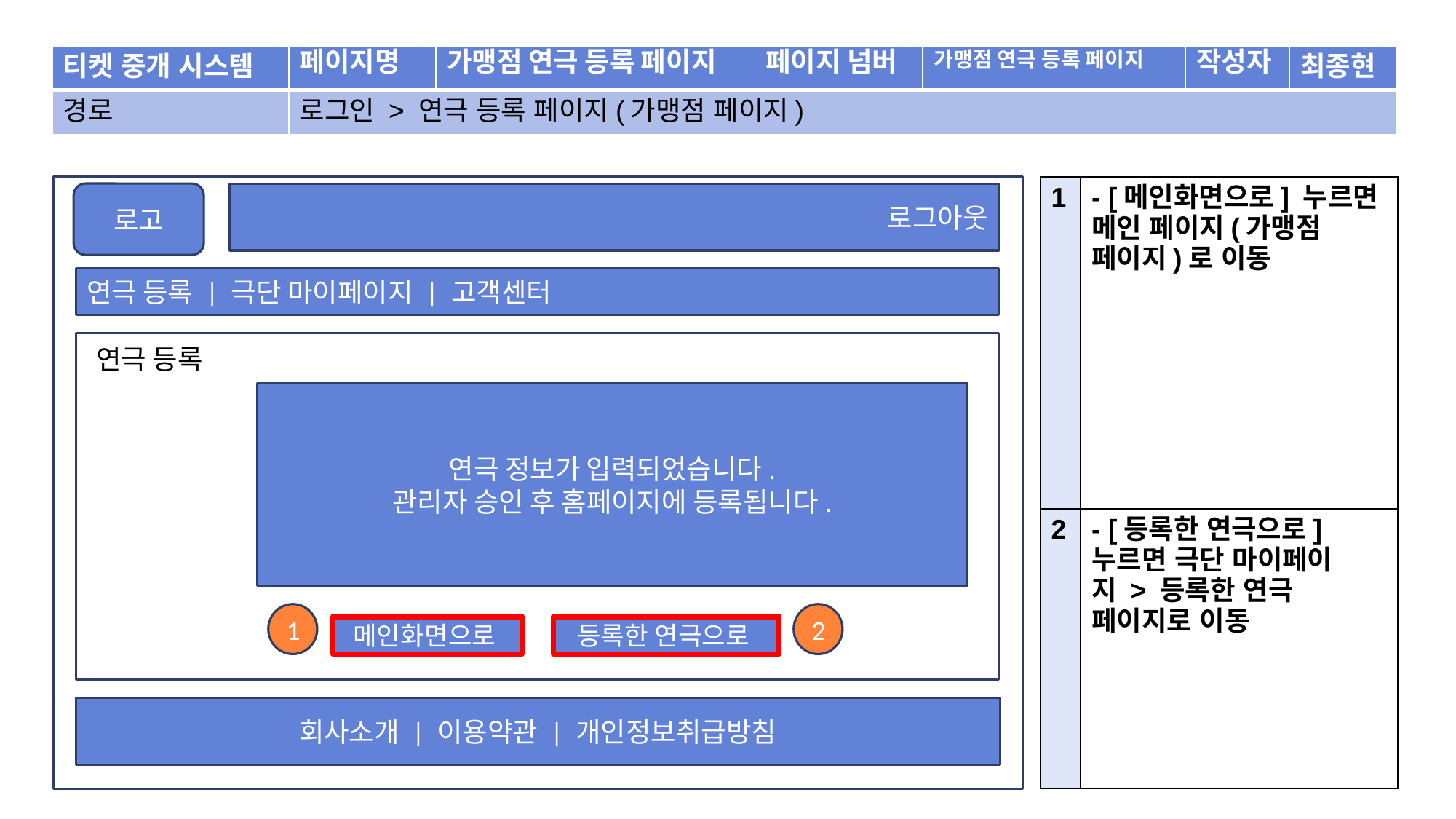

| 티켓 중개 시스템 | 페이지명 | 가맹점 연극 등록 페이지 | 페이지 넘버 | 가맹점 연극 등록 페이지 | 작성자 | 최종현 |
| --- | --- | --- | --- | --- | --- | --- |
| 경로 | 로그인 > 연극 등록 페이지(가맹점 페이지) |  |  |  |  |  |
| 1 | - [메인화면으로] 누르면 메인 페이지(가맹점 페이지)로 이동 |
| --- | --- |
| 2 | - [등록한 연극으로] 누르면 극단 마이페이지 > 등록한 연극 페이지로 이동 |

로고
로그아웃
연극 등록 | 극단 마이페이지 | 고객센터

연극 등록
연극 정보가 입력되었습니다.
관리자 승인 후 홈페이지에 등록됩니다.
1
2
메인화면으로

등록한 연극으로

회사소개 | 이용약관 | 개인정보취급방침